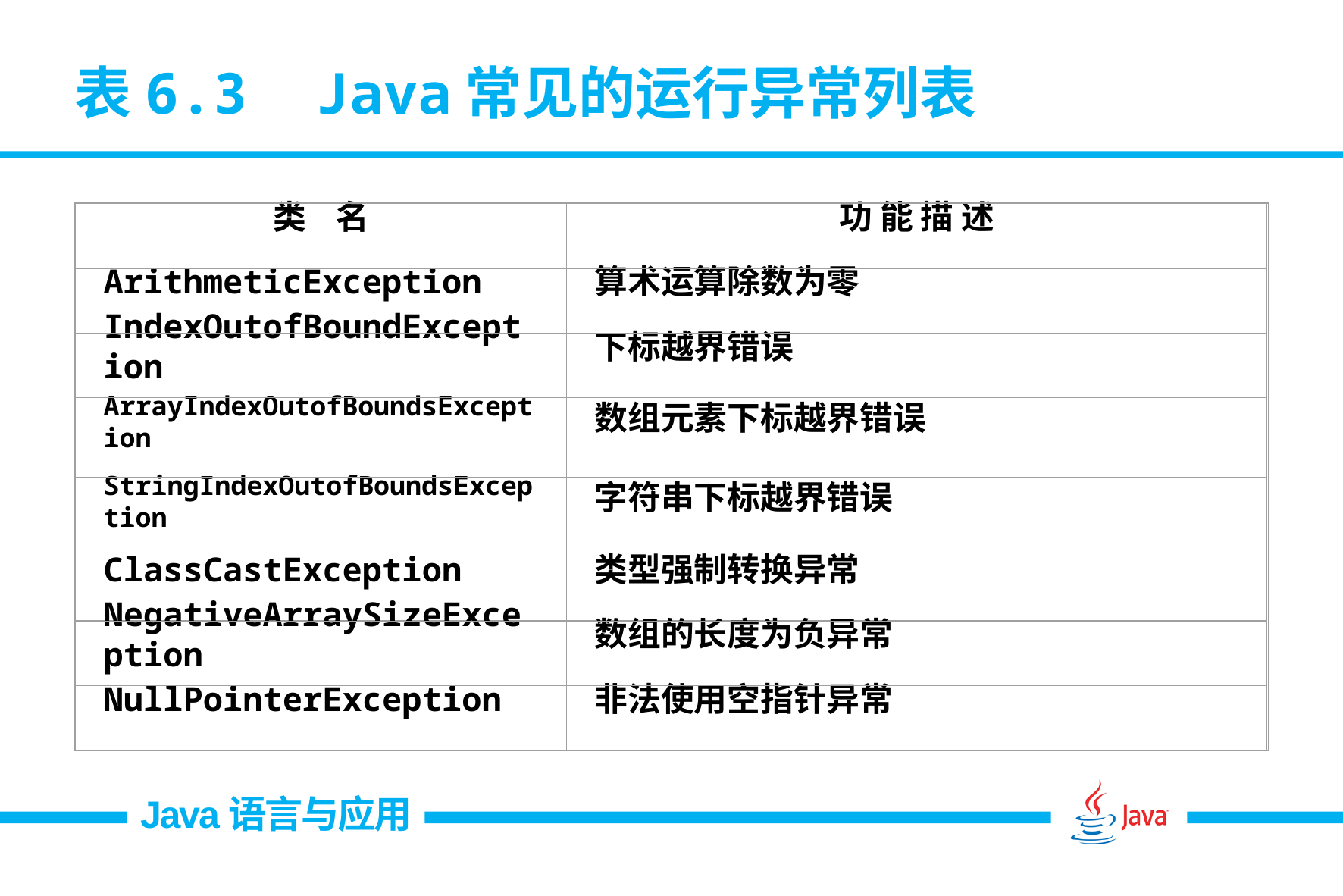

# 表6.3  Java常见的运行异常列表

类    名

功 能 描 述

ArithmeticException

算术运算除数为零

IndexOutofBoundException

下标越界错误

ArrayIndexOutofBoundsException

数组元素下标越界错误

StringIndexOutofBoundsException

字符串下标越界错误

ClassCastException

类型强制转换异常

NegativeArraySizeException

数组的长度为负异常

NullPointerException

非法使用空指针异常

94